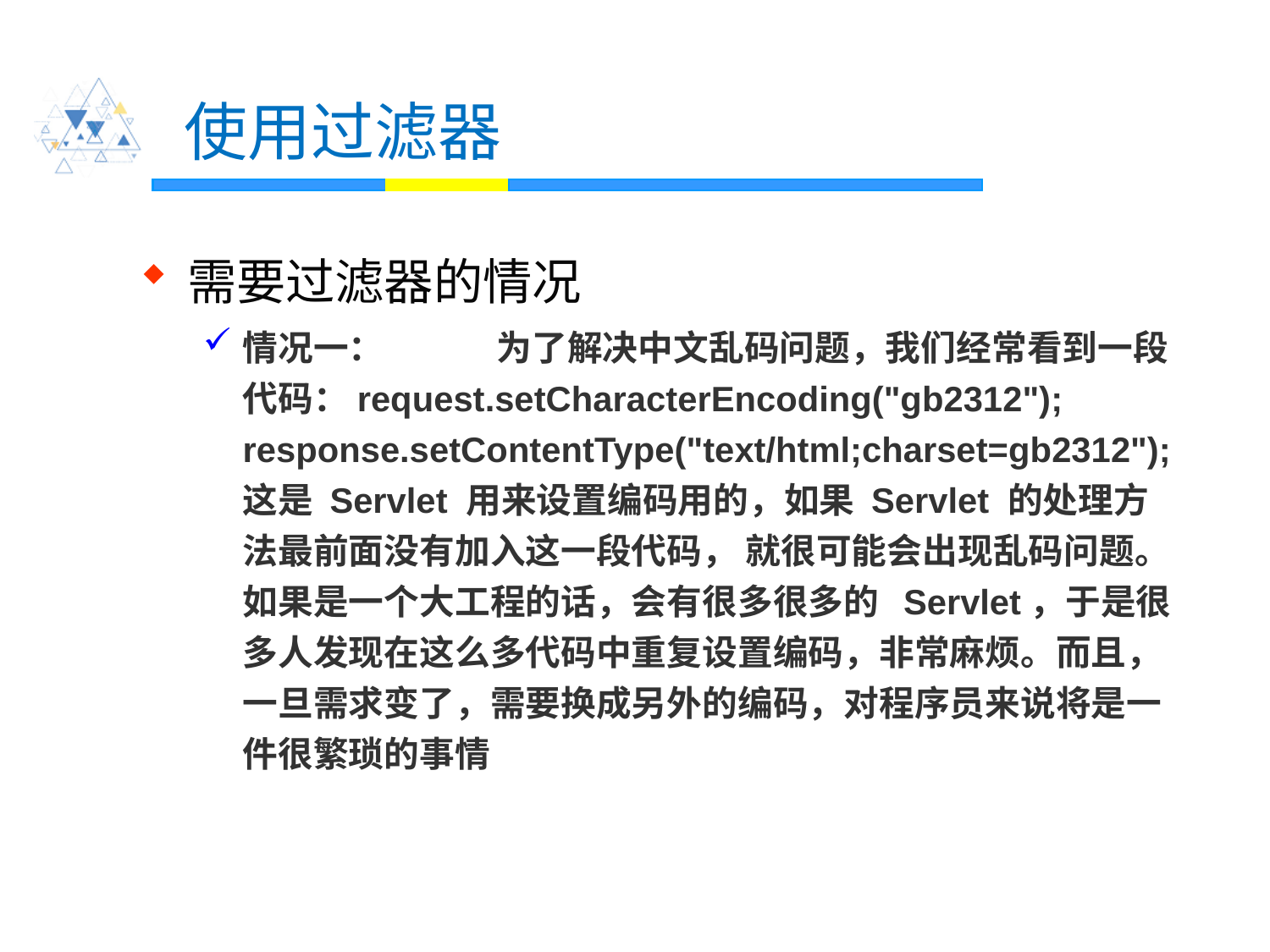

# 使用过滤器
需要过滤器的情况
情况一：	为了解决中文乱码问题，我们经常看到一段代码：request.setCharacterEncoding("gb2312"); response.setContentType("text/html;charset=gb2312"); 这是 Servlet 用来设置编码用的，如果 Servlet 的处理方法最前面没有加入这一段代码， 就很可能会出现乱码问题。如果是一个大工程的话，会有很多很多的  Servlet，于是很多人发现在这么多代码中重复设置编码，非常麻烦。而且，一旦需求变了，需要换成另外的编码，对程序员来说将是一件很繁琐的事情